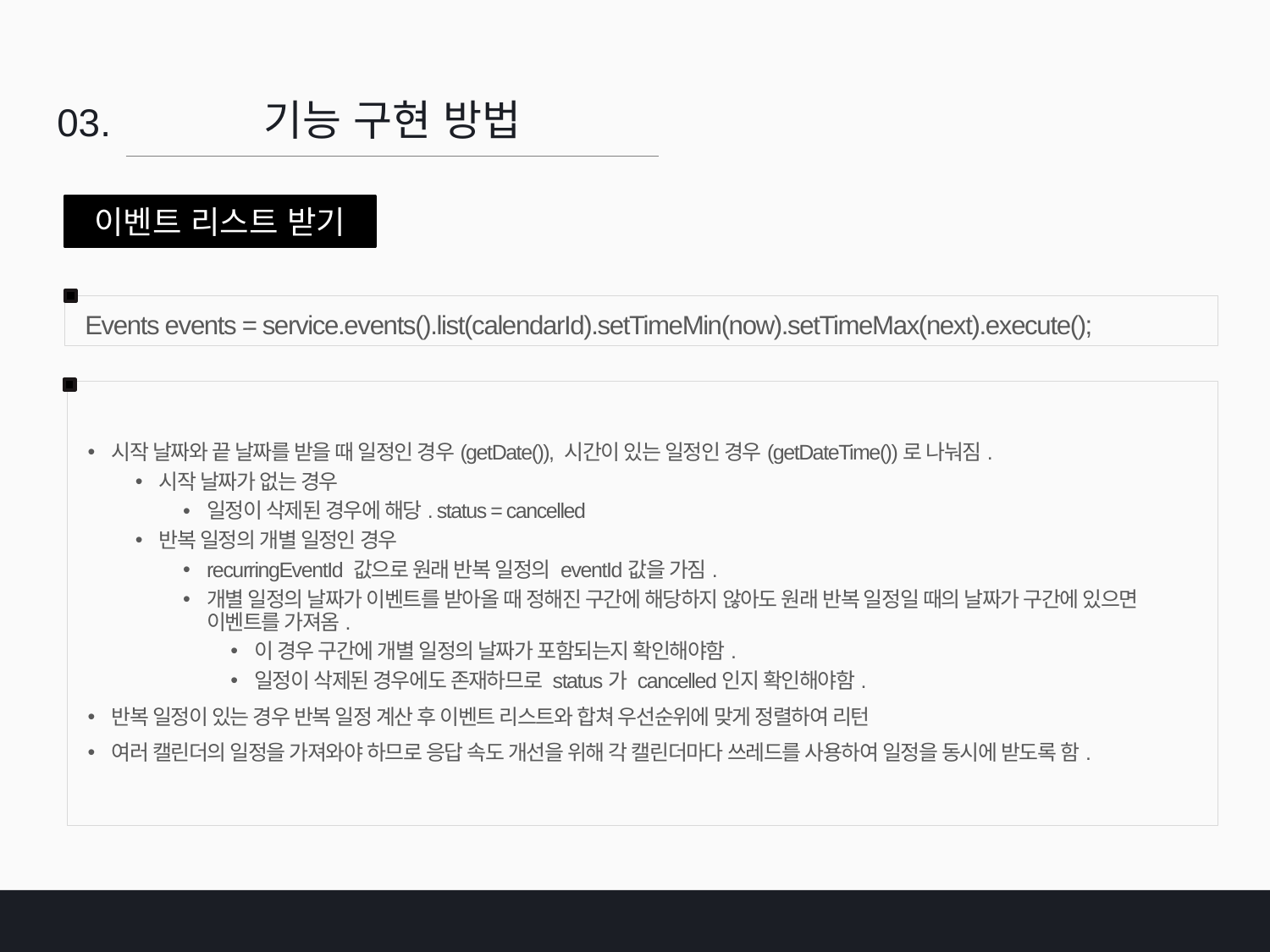

기능 구현 방법
03.
이벤트 리스트 받기

Events events = service.events().list(calendarId).setTimeMin(now).setTimeMax(next).execute();

시작 날짜와 끝 날짜를 받을 때 일정인 경우(getDate()), 시간이 있는 일정인 경우(getDateTime())로 나눠짐.
시작 날짜가 없는 경우
일정이 삭제된 경우에 해당. status = cancelled
반복 일정의 개별 일정인 경우
recurringEventId 값으로 원래 반복 일정의 eventId값을 가짐.
개별 일정의 날짜가 이벤트를 받아올 때 정해진 구간에 해당하지 않아도 원래 반복 일정일 때의 날짜가 구간에 있으면
이벤트를 가져옴.
이 경우 구간에 개별 일정의 날짜가 포함되는지 확인해야함.
일정이 삭제된 경우에도 존재하므로 status가 cancelled인지 확인해야함.
반복 일정이 있는 경우 반복 일정 계산 후 이벤트 리스트와 합쳐 우선순위에 맞게 정렬하여 리턴
여러 캘린더의 일정을 가져와야 하므로 응답 속도 개선을 위해 각 캘린더마다 쓰레드를 사용하여 일정을 동시에 받도록 함.